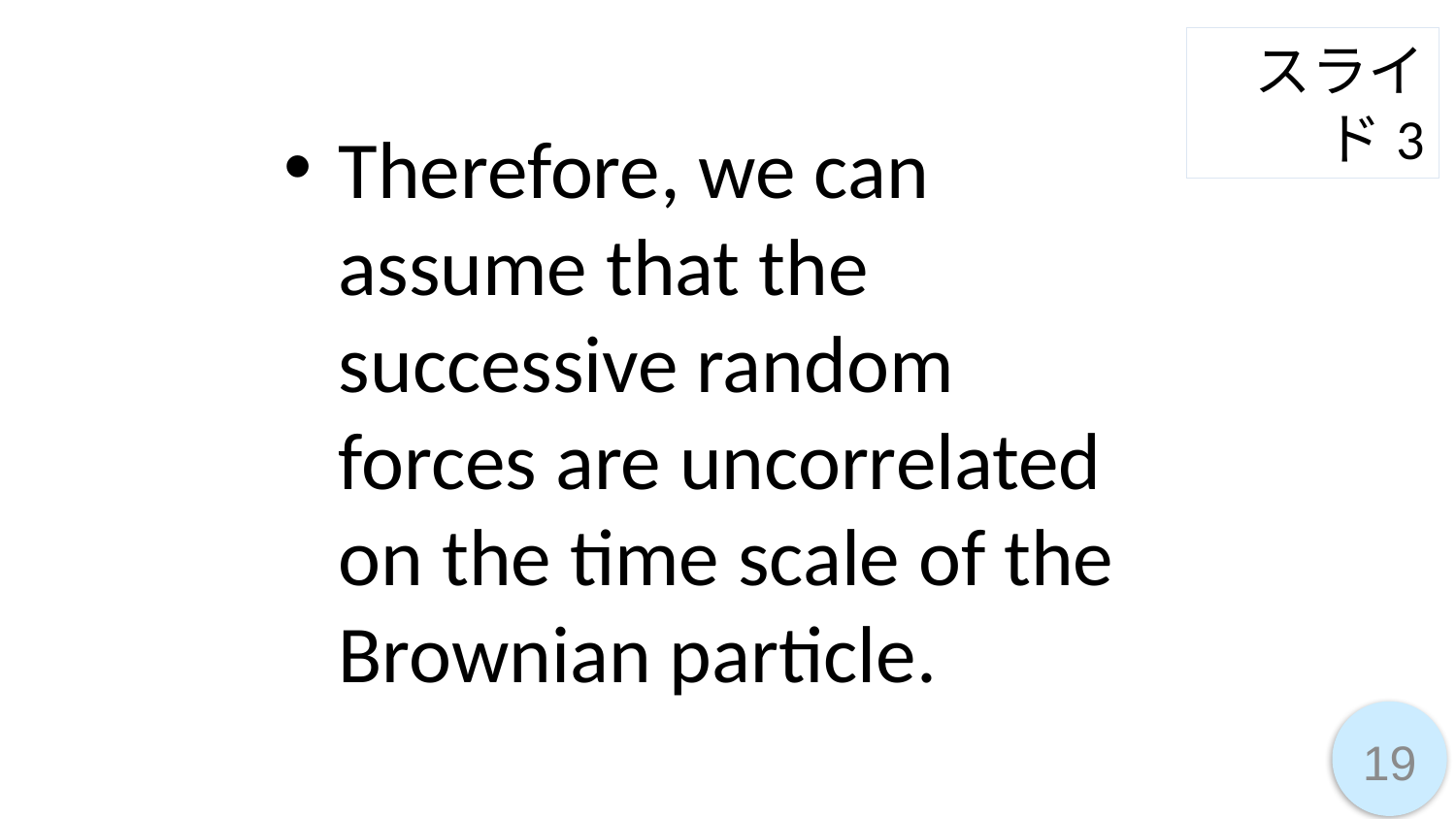

スライド3
Therefore, we can assume that the successive random forces are uncorrelated on the time scale of the Brownian particle.
19